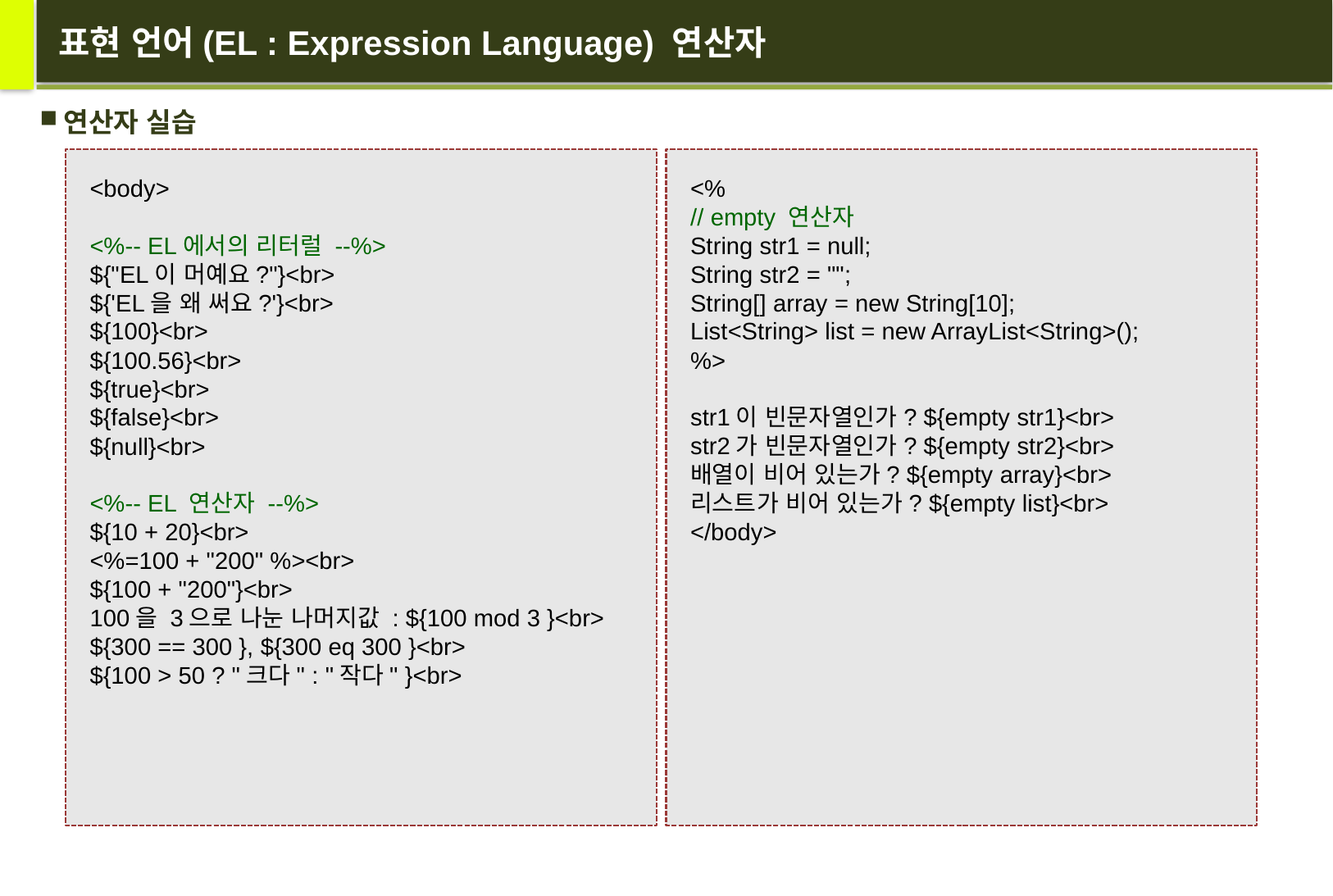

# 표현 언어(EL : Expression Language) 연산자
연산자 실습
<body>

<%-- EL에서의 리터럴 --%>
${"EL이 머예요?"}<br>
${'EL을 왜 써요?'}<br>
${100}<br>
${100.56}<br>
${true}<br>
${false}<br>
${null}<br>

<%-- EL 연산자 --%>
${10 + 20}<br>
<%=100 + "200" %><br>
${100 + "200"}<br>
100을 3으로 나눈 나머지값 : ${100 mod 3 }<br>
${300 == 300 }, ${300 eq 300 }<br>
${100 > 50 ? "크다" : "작다" }<br>
<%
// empty 연산자
String str1 = null;
String str2 = "";
String[] array = new String[10];
List<String> list = new ArrayList<String>();
%>

str1이 빈문자열인가? ${empty str1}<br>
str2가 빈문자열인가? ${empty str2}<br>
배열이 비어 있는가? ${empty array}<br>
리스트가 비어 있는가? ${empty list}<br>
</body>